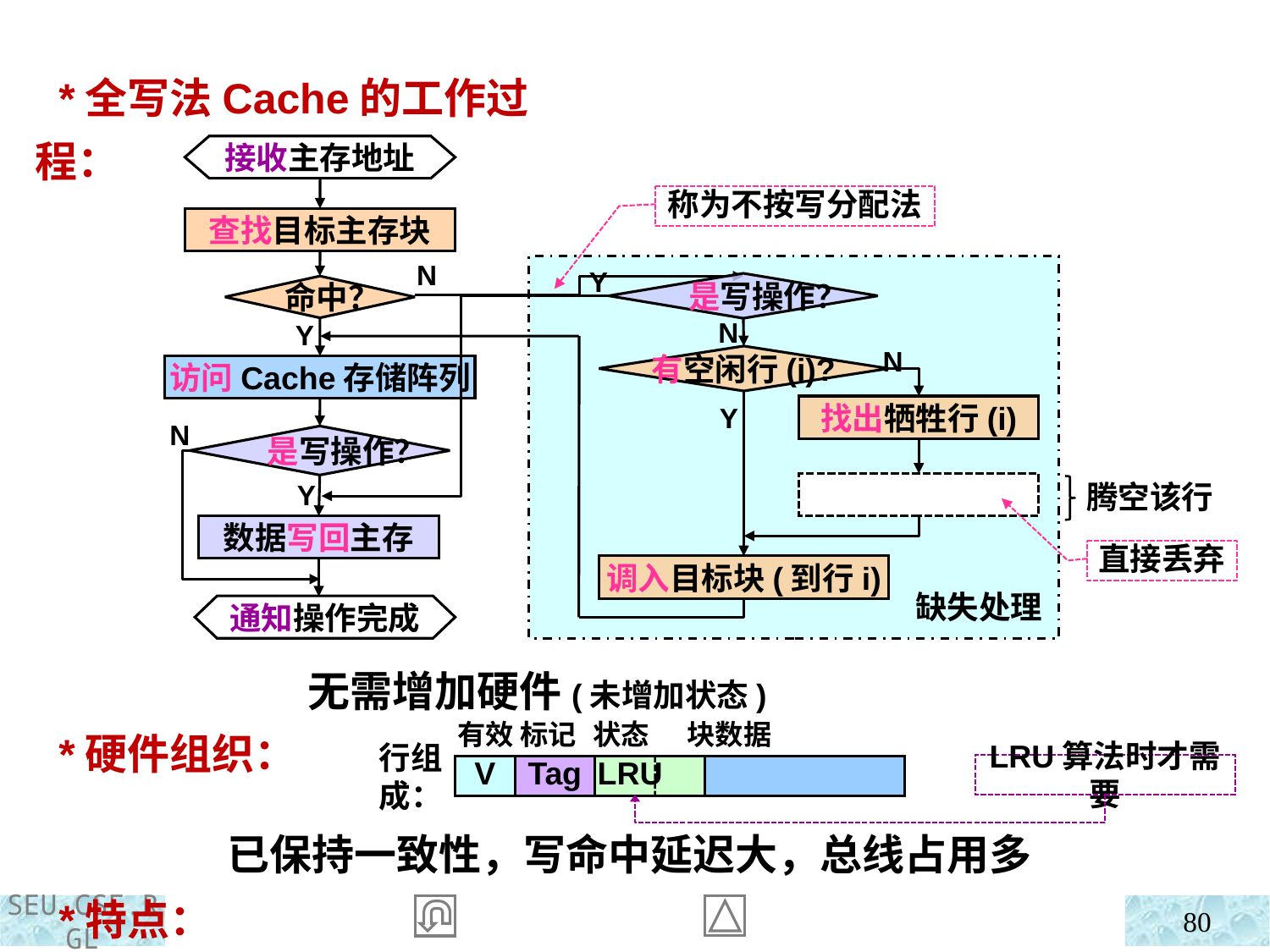

*全写法Cache的工作过程：

  *硬件组织：

  *特点：
接收主存地址
查找目标主存块
N

命中？
Y

访问Cache存储阵列
N
是写操作？
Y
数据写回主存
缺失处理
通知操作完成
称为不按写分配法
Y
是写操作？
N

N
有空闲行(i)?
找出牺牲行(i)
Y

调入目标块(到行i)

腾空该行
直接丢弃
无需增加硬件(未增加状态)
有效 标记   状态      块数据
行组成：
V
Tag
LRU

LRU算法时才需要
已保持一致性，写命中延迟大，总线占用多

80